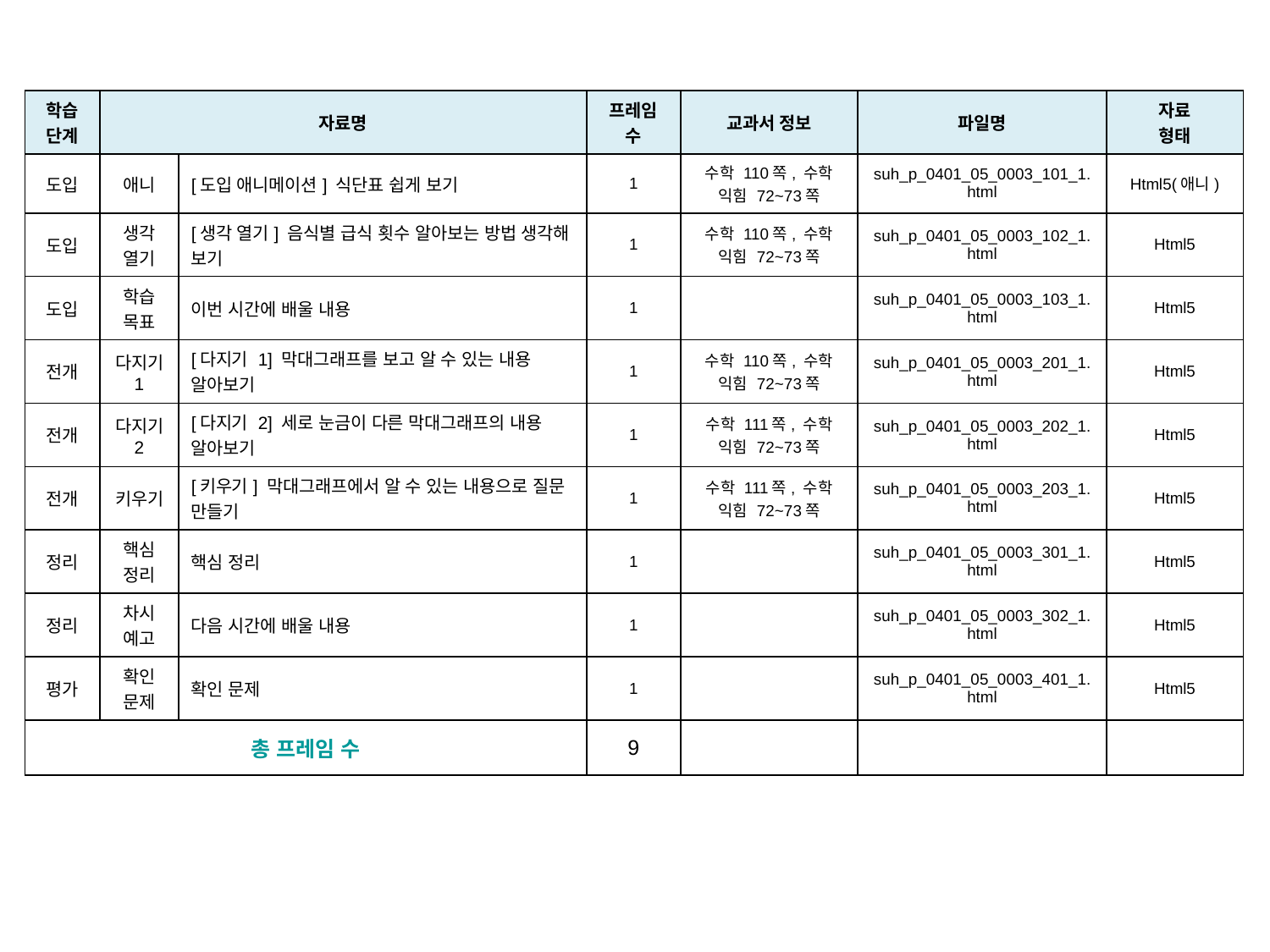

| 학습 단계 | 자료명 |  | 프레임 수 | 교과서 정보 | 파일명 | 자료 형태 |
| --- | --- | --- | --- | --- | --- | --- |
| 도입 | 애니 | [도입 애니메이션] 식단표 쉽게 보기 | 1 | 수학 110쪽, 수학 익힘 72~73쪽 | suh\_p\_0401\_05\_0003\_101\_1.html | Html5(애니) |
| 도입 | 생각 열기 | [생각 열기] 음식별 급식 횟수 알아보는 방법 생각해 보기 | 1 | 수학 110쪽, 수학 익힘 72~73쪽 | suh\_p\_0401\_05\_0003\_102\_1.html | Html5 |
| 도입 | 학습 목표 | 이번 시간에 배울 내용 | 1 |  | suh\_p\_0401\_05\_0003\_103\_1.html | Html5 |
| 전개 | 다지기 1 | [다지기 1] 막대그래프를 보고 알 수 있는 내용 알아보기 | 1 | 수학 110쪽, 수학 익힘 72~73쪽 | suh\_p\_0401\_05\_0003\_201\_1.html | Html5 |
| 전개 | 다지기 2 | [다지기 2] 세로 눈금이 다른 막대그래프의 내용 알아보기 | 1 | 수학 111쪽, 수학 익힘 72~73쪽 | suh\_p\_0401\_05\_0003\_202\_1.html | Html5 |
| 전개 | 키우기 | [키우기] 막대그래프에서 알 수 있는 내용으로 질문 만들기 | 1 | 수학 111쪽, 수학 익힘 72~73쪽 | suh\_p\_0401\_05\_0003\_203\_1.html | Html5 |
| 정리 | 핵심 정리 | 핵심 정리 | 1 |  | suh\_p\_0401\_05\_0003\_301\_1.html | Html5 |
| 정리 | 차시 예고 | 다음 시간에 배울 내용 | 1 |  | suh\_p\_0401\_05\_0003\_302\_1.html | Html5 |
| 평가 | 확인 문제 | 확인 문제 | 1 |  | suh\_p\_0401\_05\_0003\_401\_1.html | Html5 |
| 총 프레임 수 |  |  | 9 |  |  |  |